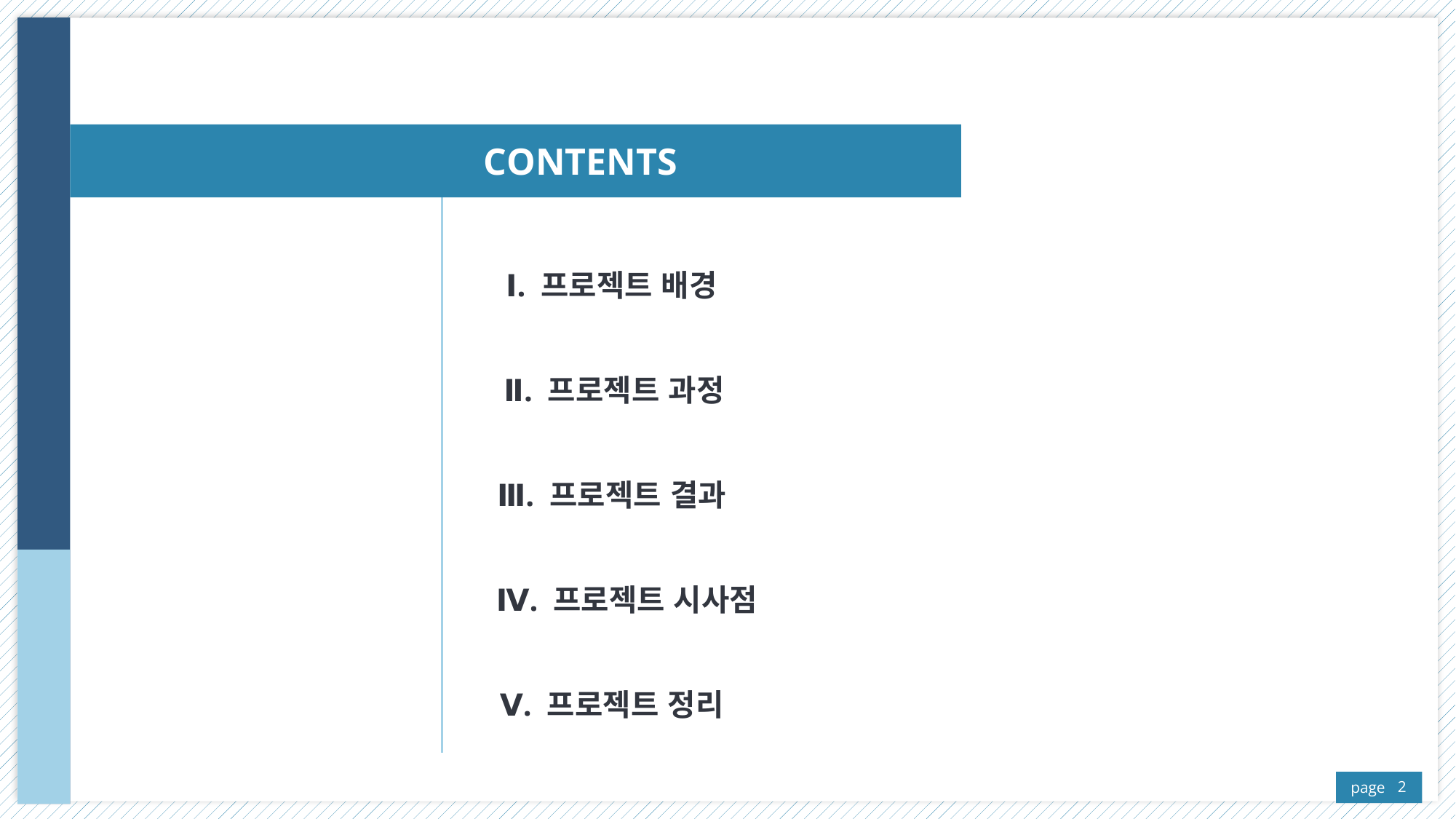

CONTENTS
Ⅰ. 프로젝트 배경
Ⅱ. 프로젝트 과정
Ⅲ. 프로젝트 결과

Ⅳ. 프로젝트 시사점
Ⅴ. 프로젝트 정리
2